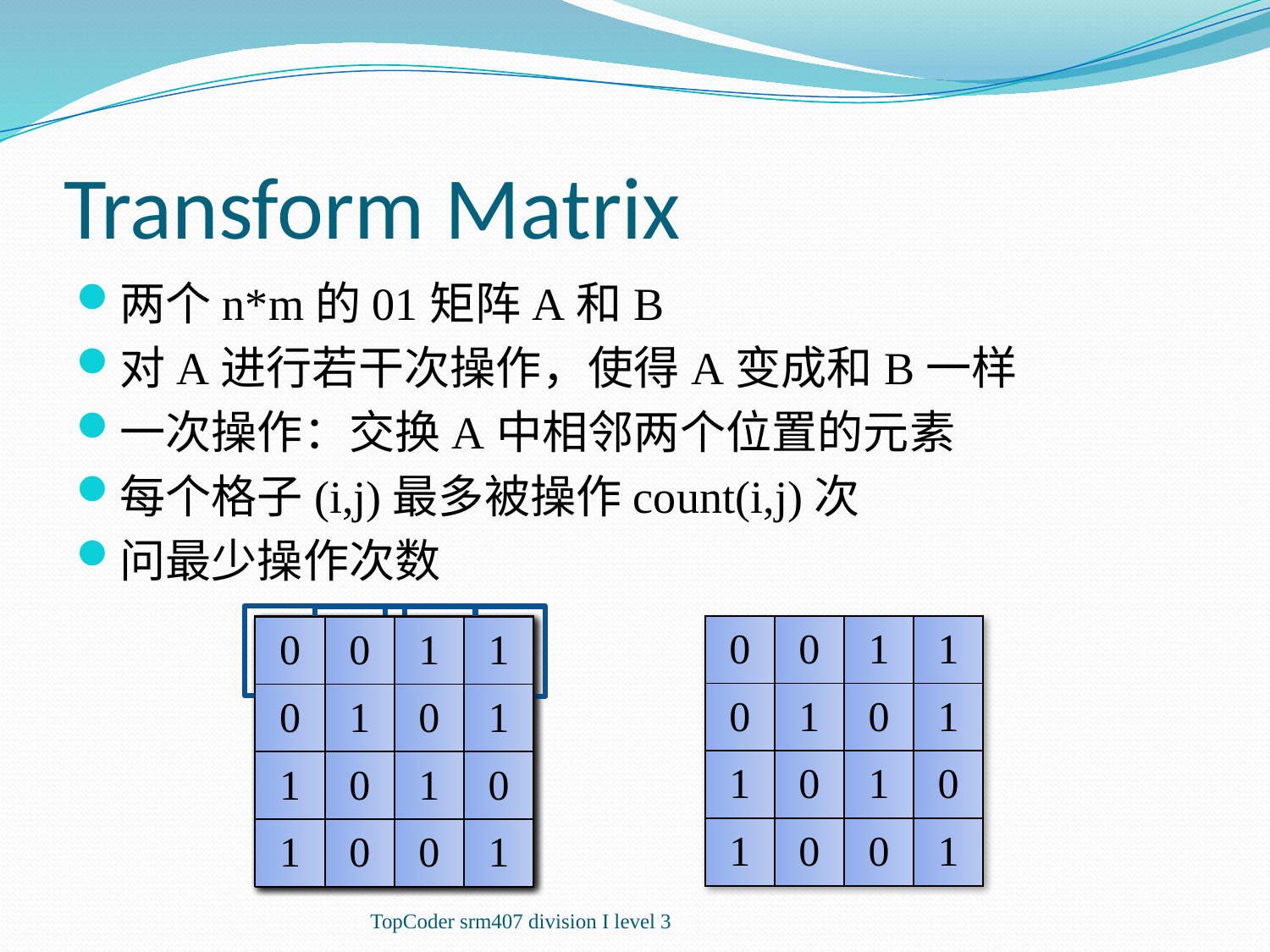

# Transform Matrix
两个n*m的01矩阵A和B
对A进行若干次操作，使得A变成和B一样
一次操作：交换A中相邻两个位置的元素
每个格子(i,j)最多被操作count(i,j)次
问最少操作次数

| 1 | 0 | 1 | 0 |
| --- | --- | --- | --- |
| 0 | 0 | 0 | 1 |
| 1 | 1 | 1 | 0 |
| 1 | 0 | 0 | 1 |
| 1 | 0 | 1 | 0 |
| --- | --- | --- | --- |
| 0 | 1 | 0 | 1 |
| 1 | 0 | 1 | 0 |
| 1 | 0 | 0 | 1 |
| 0 | 1 | 0 | 1 |
| --- | --- | --- | --- |
| 0 | 1 | 0 | 1 |
| 1 | 0 | 1 | 0 |
| 1 | 0 | 0 | 1 |
| 0 | 1 | 1 | 0 |
| --- | --- | --- | --- |
| 0 | 1 | 0 | 1 |
| 1 | 0 | 1 | 0 |
| 1 | 0 | 0 | 1 |
| 0 | 0 | 1 | 1 |
| --- | --- | --- | --- |
| 0 | 1 | 0 | 1 |
| 1 | 0 | 1 | 0 |
| 1 | 0 | 0 | 1 |
| 0 | 0 | 1 | 1 |
| --- | --- | --- | --- |
| 0 | 1 | 0 | 1 |
| 1 | 0 | 1 | 0 |
| 1 | 0 | 0 | 1 |

TopCoder srm407 division I level 3